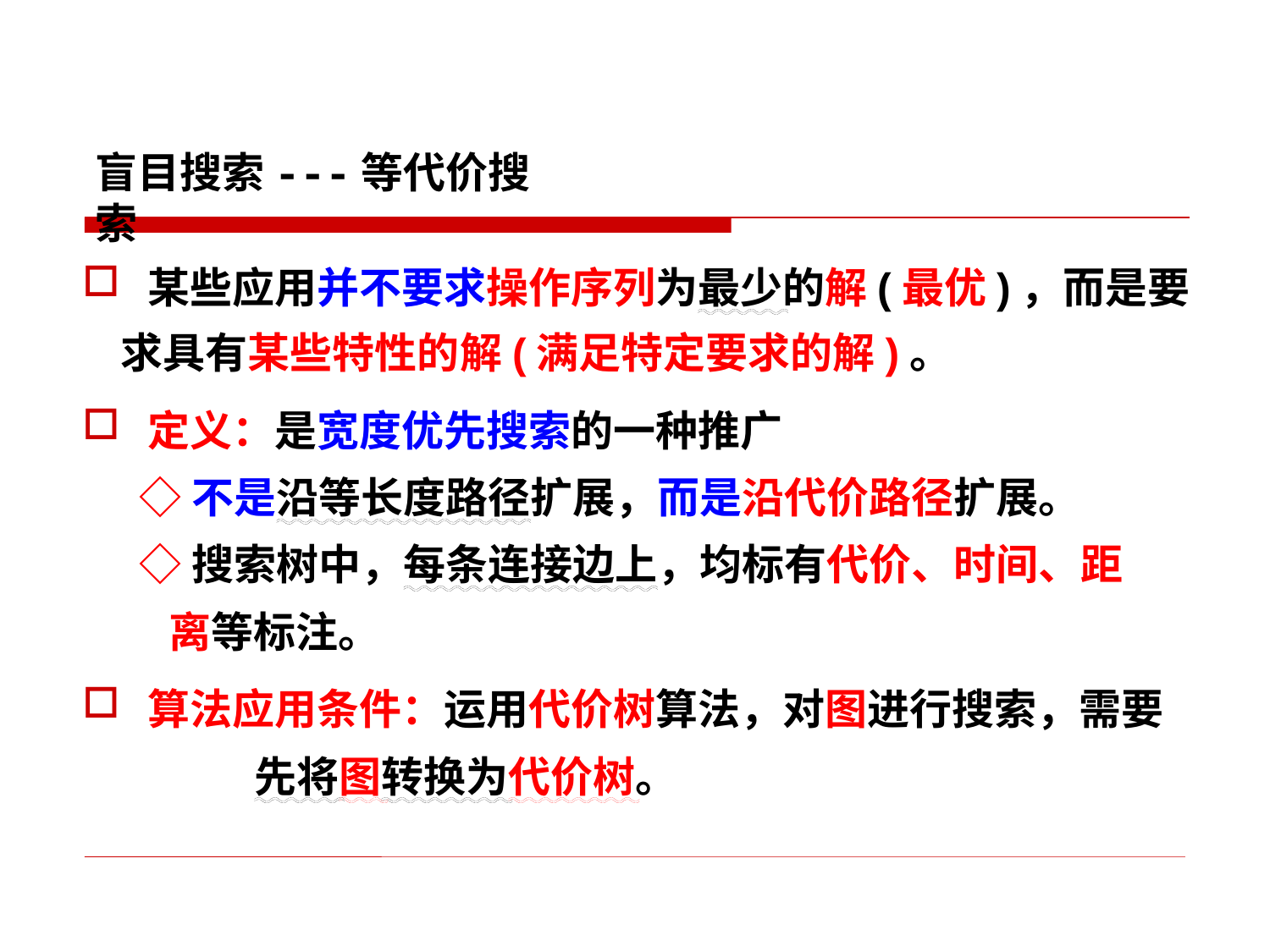

盲目搜索---等代价搜索
某些应用并不要求操作序列为最少的解(最优)，而是要
   求具有某些特性的解(满足特定要求的解)。
定义：是宽度优先搜索的一种推广
      ◇不是沿等长度路径扩展，而是沿代价路径扩展。
      ◇搜索树中，每条连接边上，均标有代价、时间、距
        离等标注。
算法应用条件：运用代价树算法，对图进行搜索，需要
                 先将图转换为代价树。